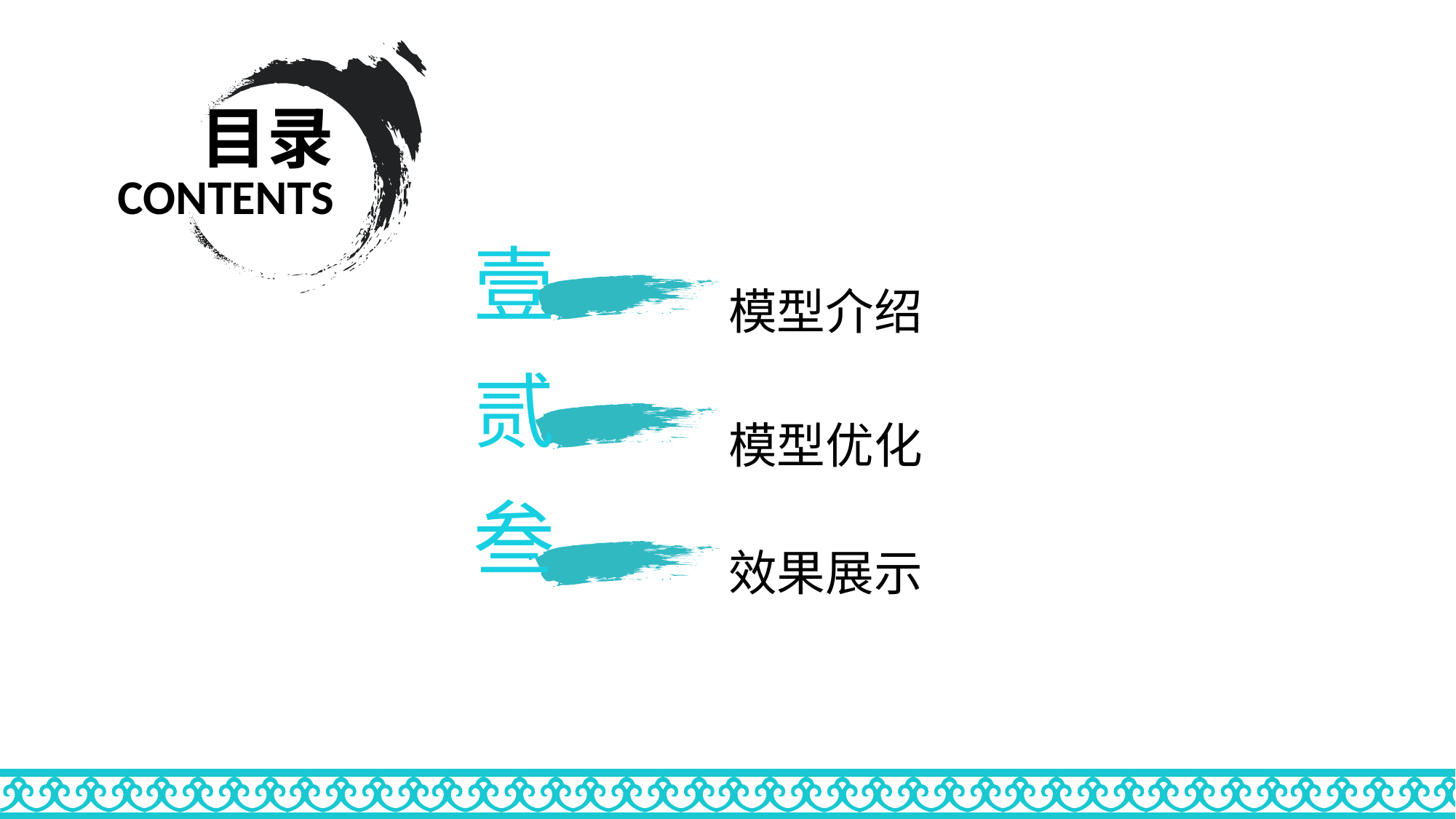

目录
CONTENTS
壹
模型介绍
贰
模型优化
叁
效果展示